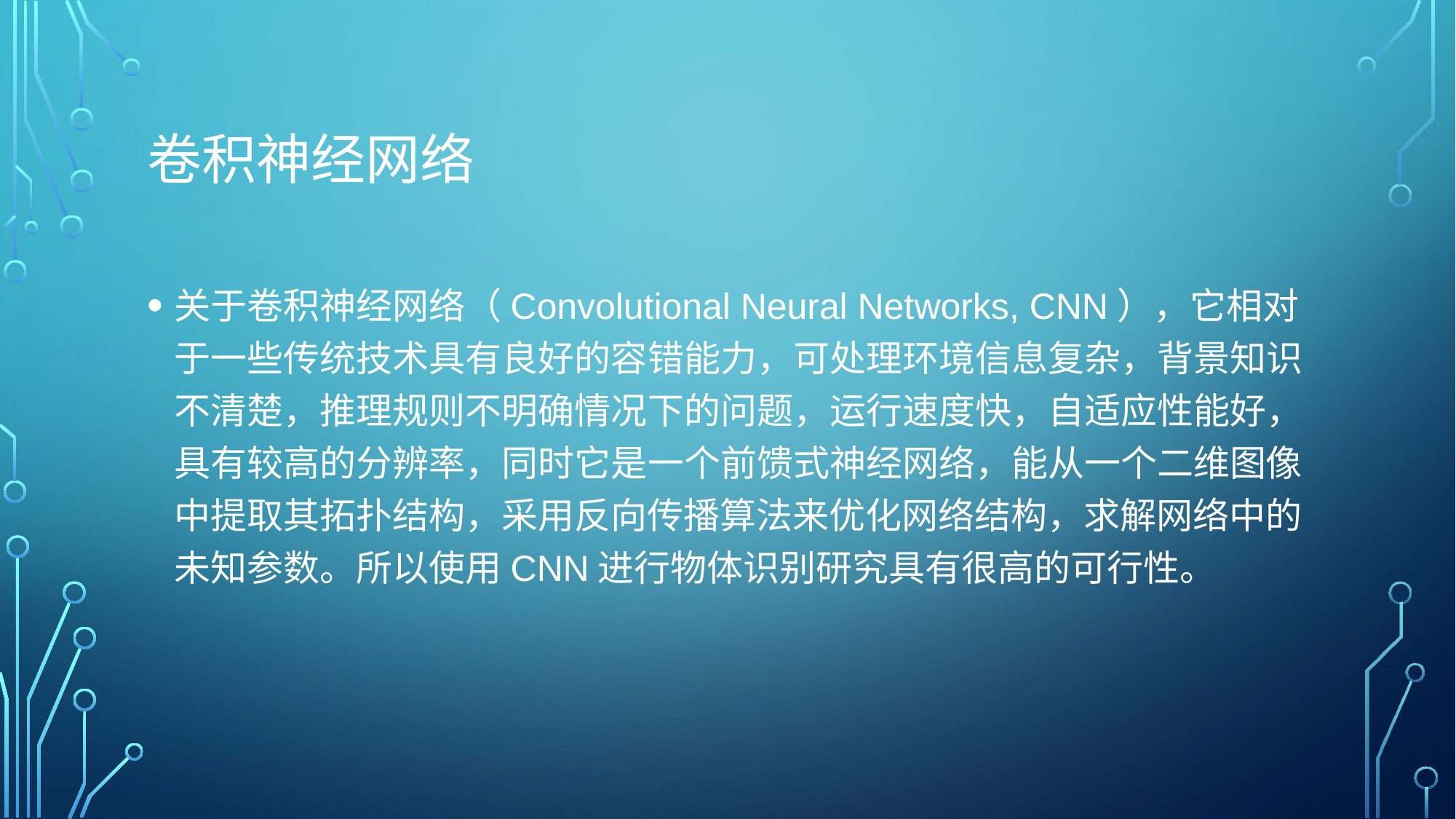

# 卷积神经网络
关于卷积神经网络（Convolutional Neural Networks, CNN），它相对于一些传统技术具有良好的容错能力，可处理环境信息复杂，背景知识不清楚，推理规则不明确情况下的问题，运行速度快，自适应性能好，具有较高的分辨率，同时它是一个前馈式神经网络，能从一个二维图像中提取其拓扑结构，采用反向传播算法来优化网络结构，求解网络中的未知参数。所以使用CNN进行物体识别研究具有很高的可行性。